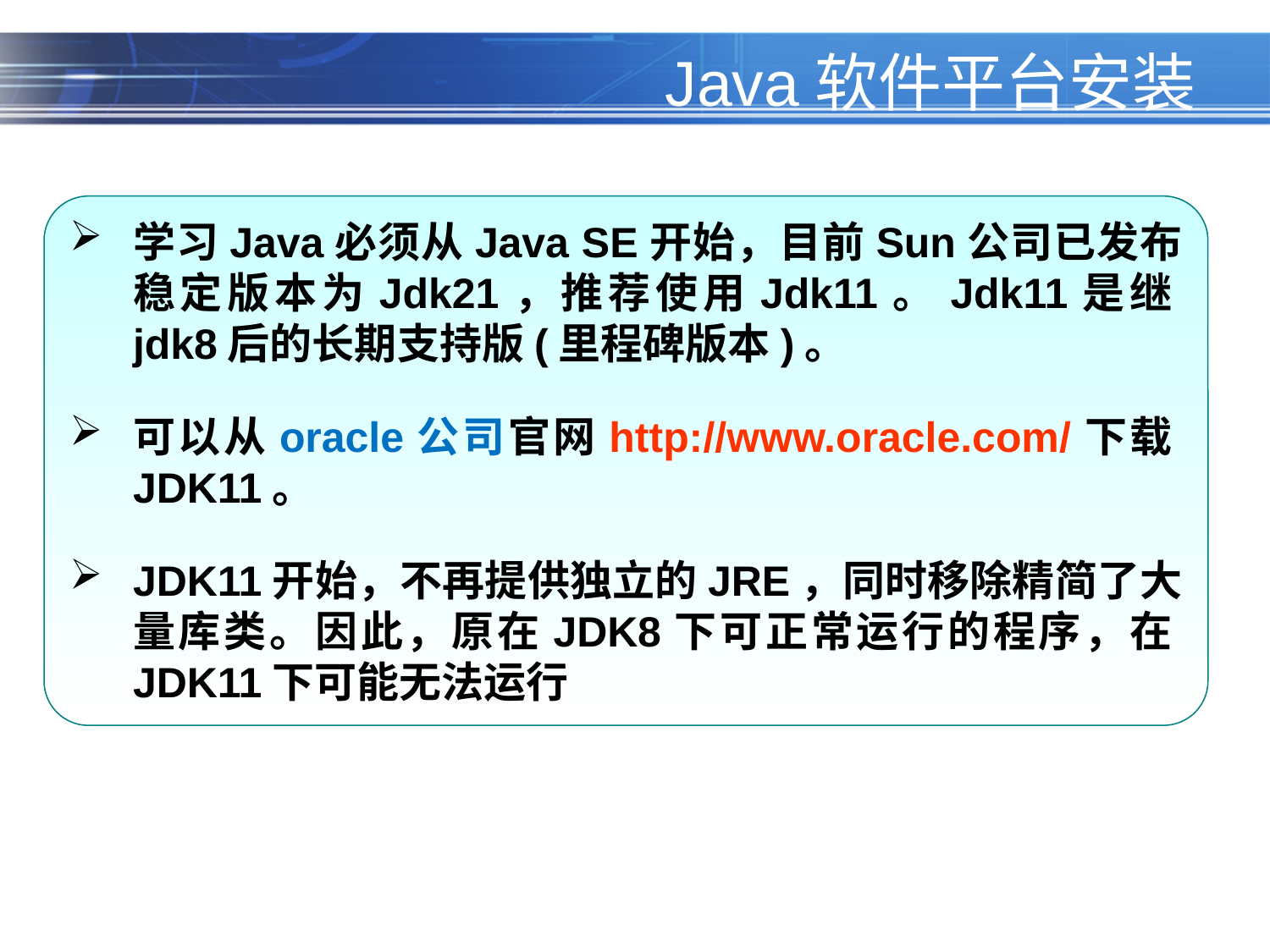

# Java软件平台安装
学习Java必须从Java SE开始，目前Sun公司已发布稳定版本为Jdk21，推荐使用Jdk11。Jdk11是继jdk8后的长期支持版(里程碑版本)。
可以从oracle公司官网http://www.oracle.com/下载JDK11。
JDK11开始，不再提供独立的JRE，同时移除精简了大量库类。因此，原在JDK8下可正常运行的程序，在JDK11下可能无法运行